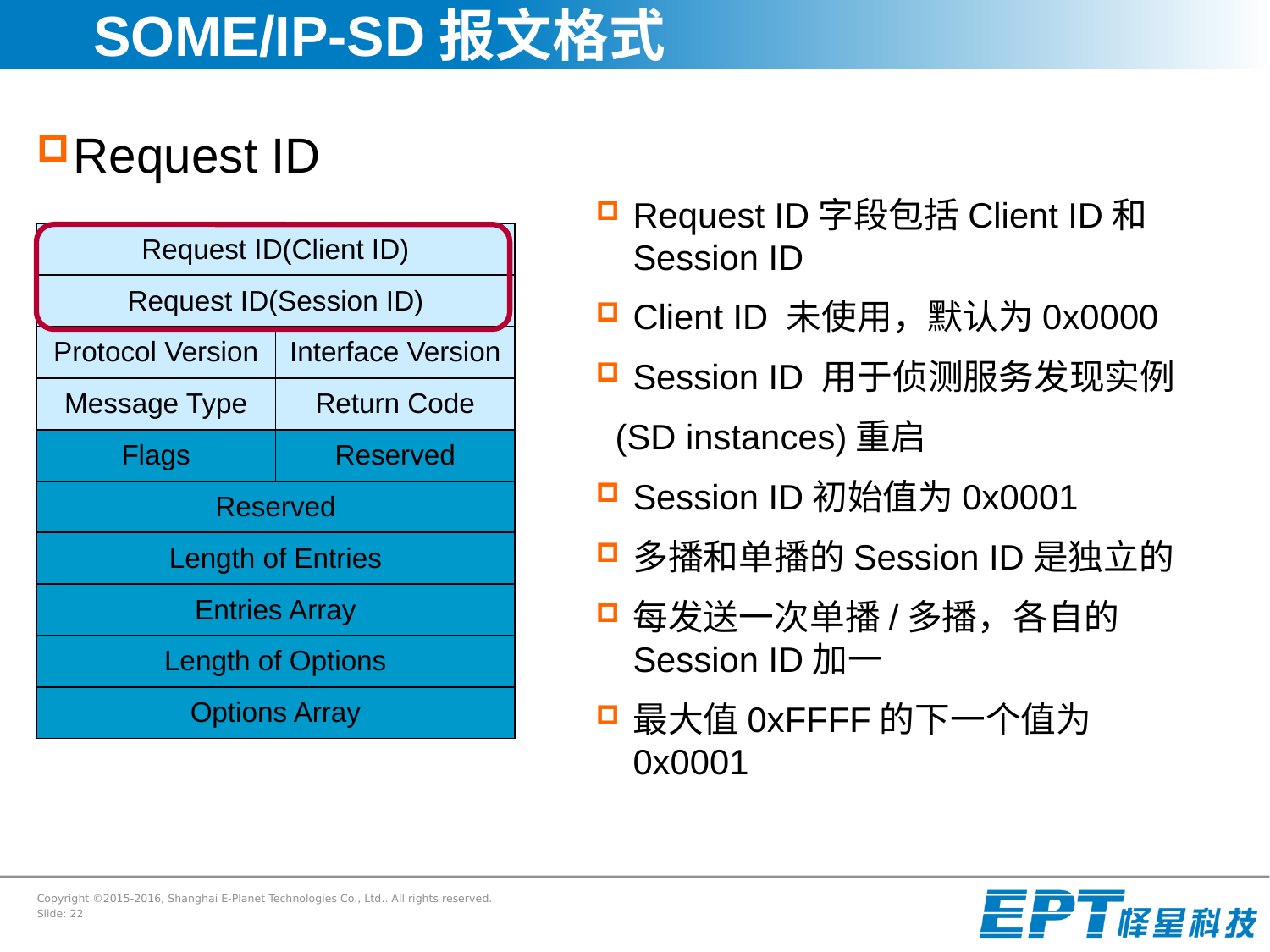

# SOME/IP-SD报文格式
Request ID
Request ID字段包括Client ID和Session ID
Client ID 未使用，默认为0x0000
Session ID 用于侦测服务发现实例
  (SD instances)重启
Session ID初始值为0x0001
多播和单播的Session ID是独立的
每发送一次单播/多播，各自的Session ID加一
最大值0xFFFF的下一个值为0x0001
| Request ID(Client ID) |  |
| --- | --- |
| Request ID(Session ID) |  |
| Protocol Version | Interface Version |
| Message Type | Return Code |
| Flags | Reserved |
| Reserved |  |
| Length of Entries |  |
| Entries Array |  |
| Length of Options |  |
| Options Array |  |